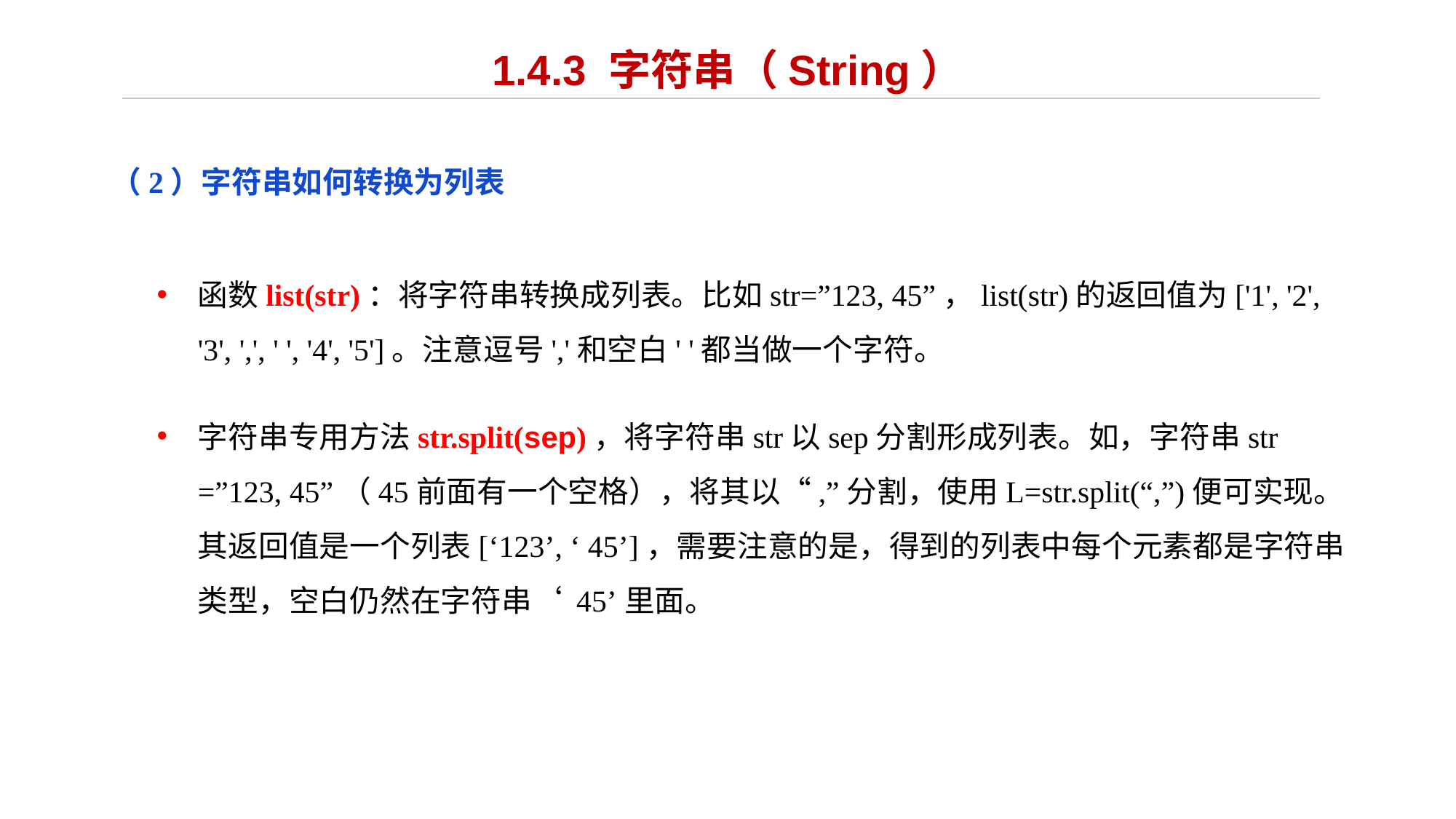

# 1.4.3 字符串（String）
（2）字符串如何转换为列表
函数list(str)：将字符串转换成列表。比如str=”123, 45”，list(str)的返回值为['1', '2', '3', ',', ' ', '4', '5']。注意逗号','和空白' '都当做一个字符。
字符串专用方法str.split(sep)，将字符串str以sep分割形成列表。如，字符串str =”123, 45”（45前面有一个空格），将其以“,”分割，使用L=str.split(“,”)便可实现。其返回值是一个列表[‘123’, ‘ 45’]，需要注意的是，得到的列表中每个元素都是字符串类型，空白仍然在字符串‘ 45’里面。